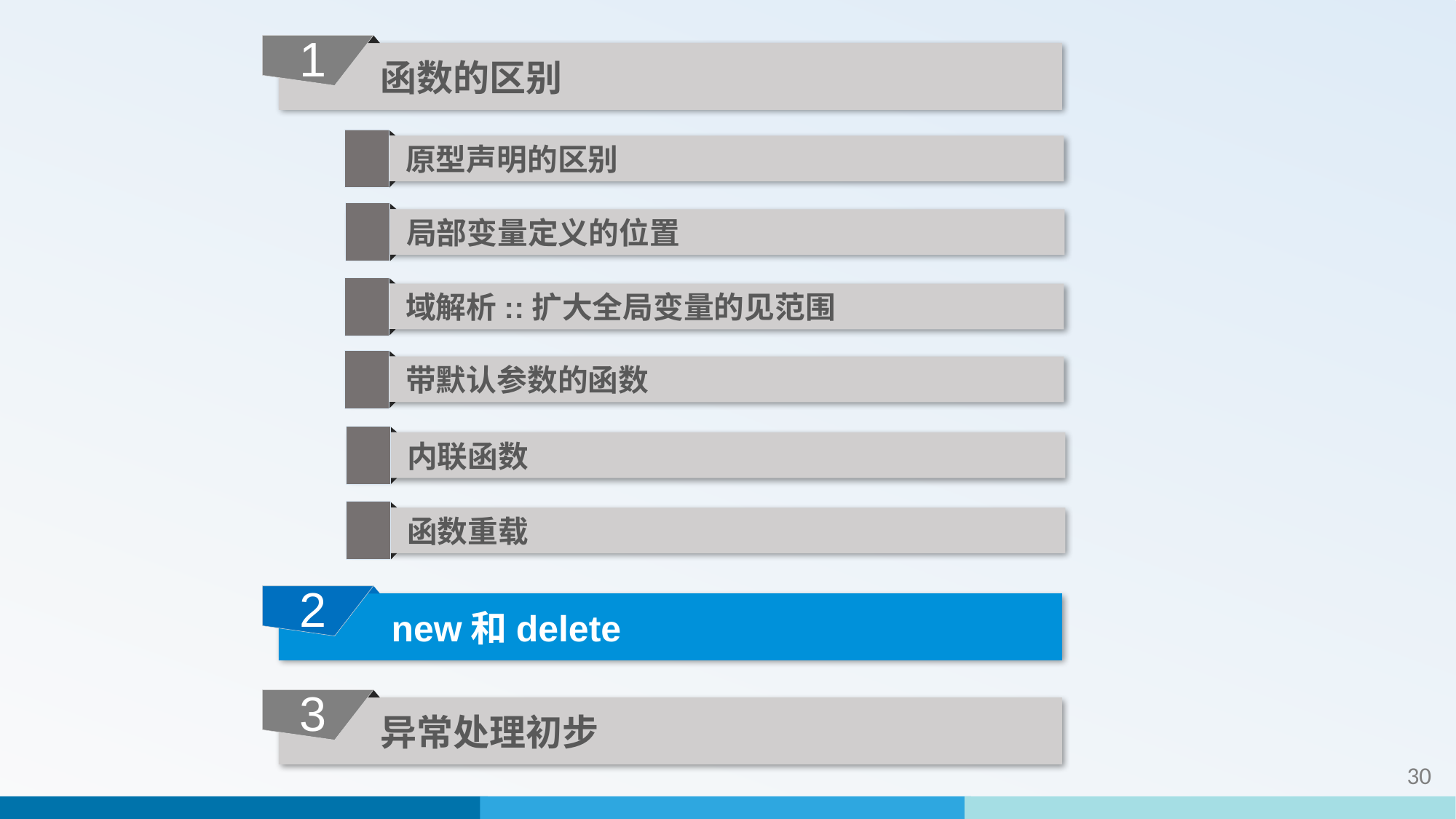

1

          函数的区别

      原型声明的区别

      局部变量定义的位置

      域解析::扩大全局变量的见范围

      带默认参数的函数

      内联函数

      函数重载

2

          new和delete
3

          异常处理初步